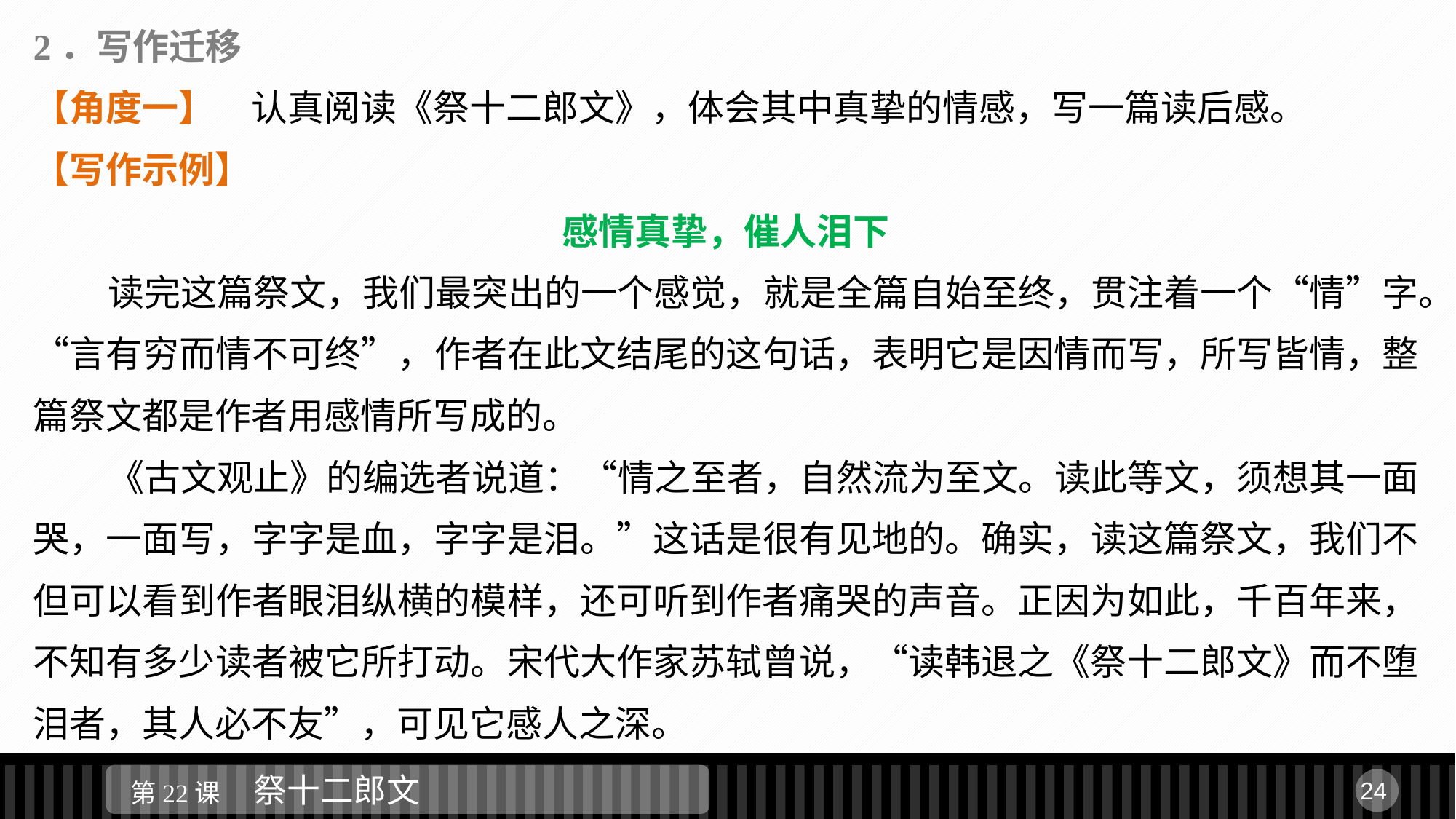

2．写作迁移
【角度一】　认真阅读《祭十二郎文》，体会其中真挚的情感，写一篇读后感。
【写作示例】
感情真挚，催人泪下
        读完这篇祭文，我们最突出的一个感觉，就是全篇自始至终，贯注着一个“情”字。“言有穷而情不可终”，作者在此文结尾的这句话，表明它是因情而写，所写皆情，整篇祭文都是作者用感情所写成的。
        《古文观止》的编选者说道：“情之至者，自然流为至文。读此等文，须想其一面哭，一面写，字字是血，字字是泪。”这话是很有见地的。确实，读这篇祭文，我们不但可以看到作者眼泪纵横的模样，还可听到作者痛哭的声音。正因为如此，千百年来，不知有多少读者被它所打动。宋代大作家苏轼曾说，“读韩退之《祭十二郎文》而不堕泪者，其人必不友”，可见它感人之深。